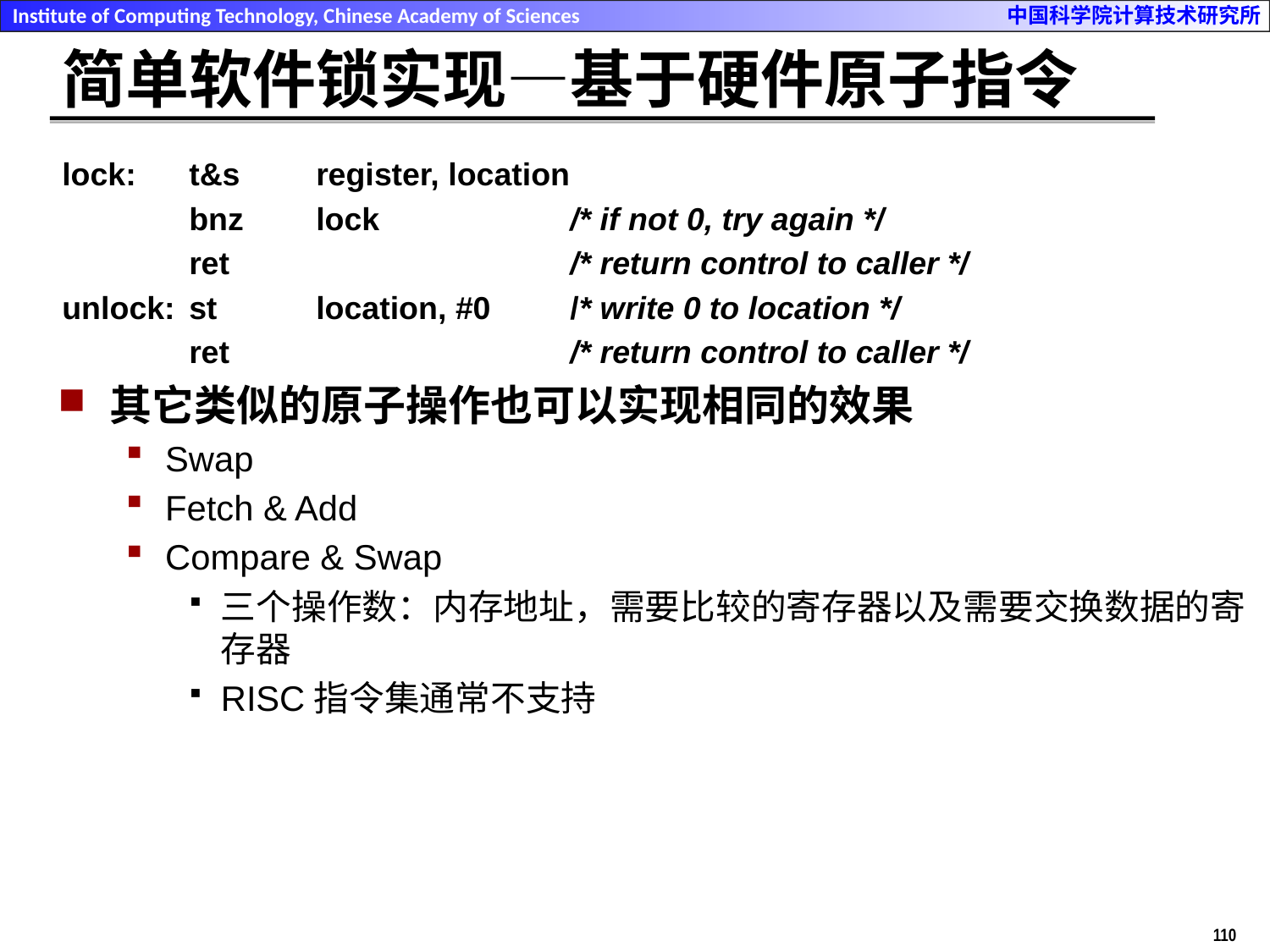

# 简单软件锁实现—基于硬件原子指令
lock:	t&s	register, location
	bnz	lock	 	/* if not 0, try again */
	ret			/* return control to caller */
unlock:	st 	location, #0	/* write 0 to location */
	ret			/* return control to caller */
其它类似的原子操作也可以实现相同的效果
Swap
Fetch & Add
Compare & Swap
三个操作数：内存地址，需要比较的寄存器以及需要交换数据的寄存器
RISC指令集通常不支持